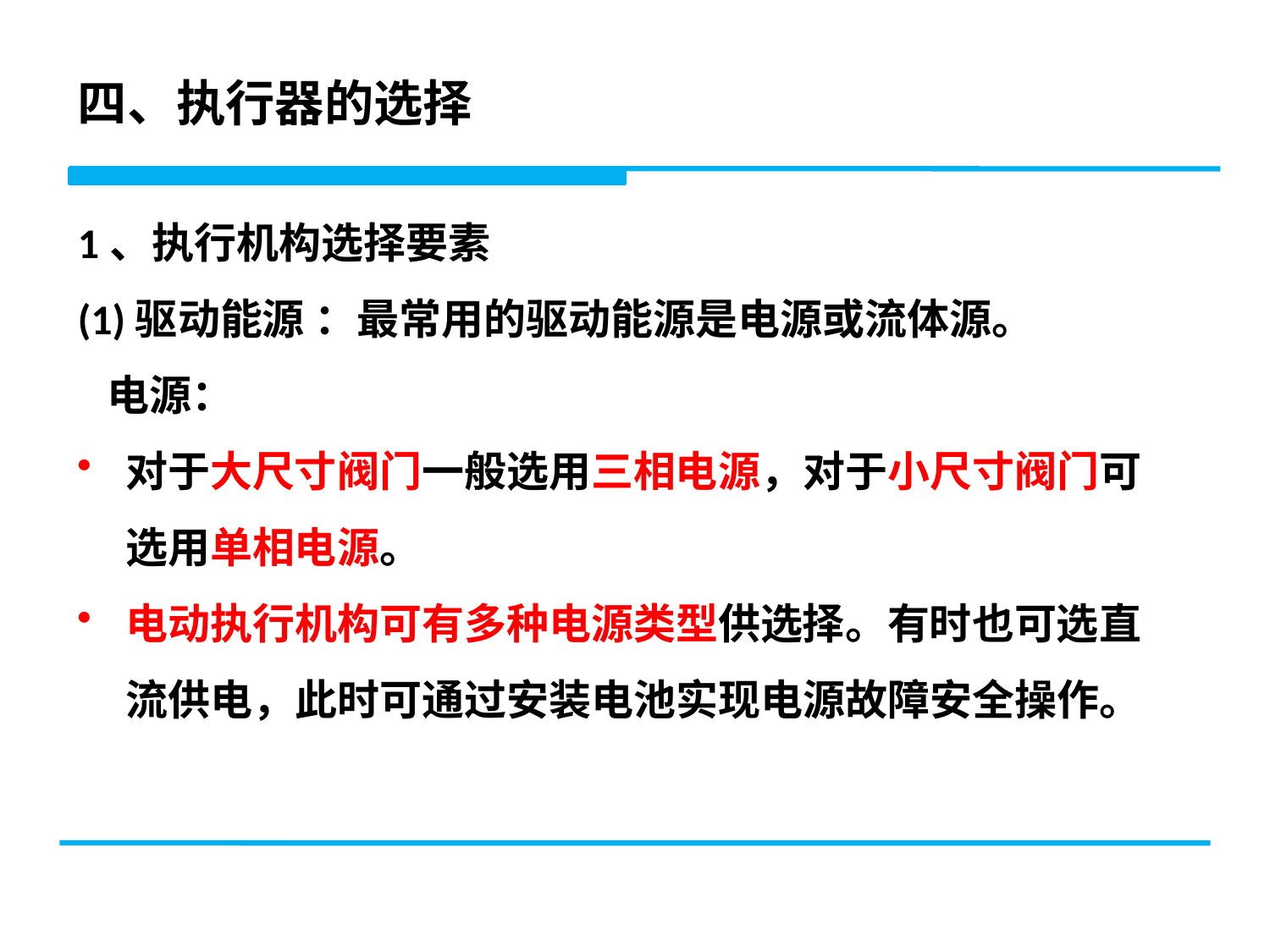

四、执行器的选择

1、执行机构选择要素
(1)驱动能源 ：最常用的驱动能源是电源或流体源。
  电源：
对于大尺寸阀门一般选用三相电源，对于小尺寸阀门可选用单相电源。
电动执行机构可有多种电源类型供选择。有时也可选直流供电，此时可通过安装电池实现电源故障安全操作。